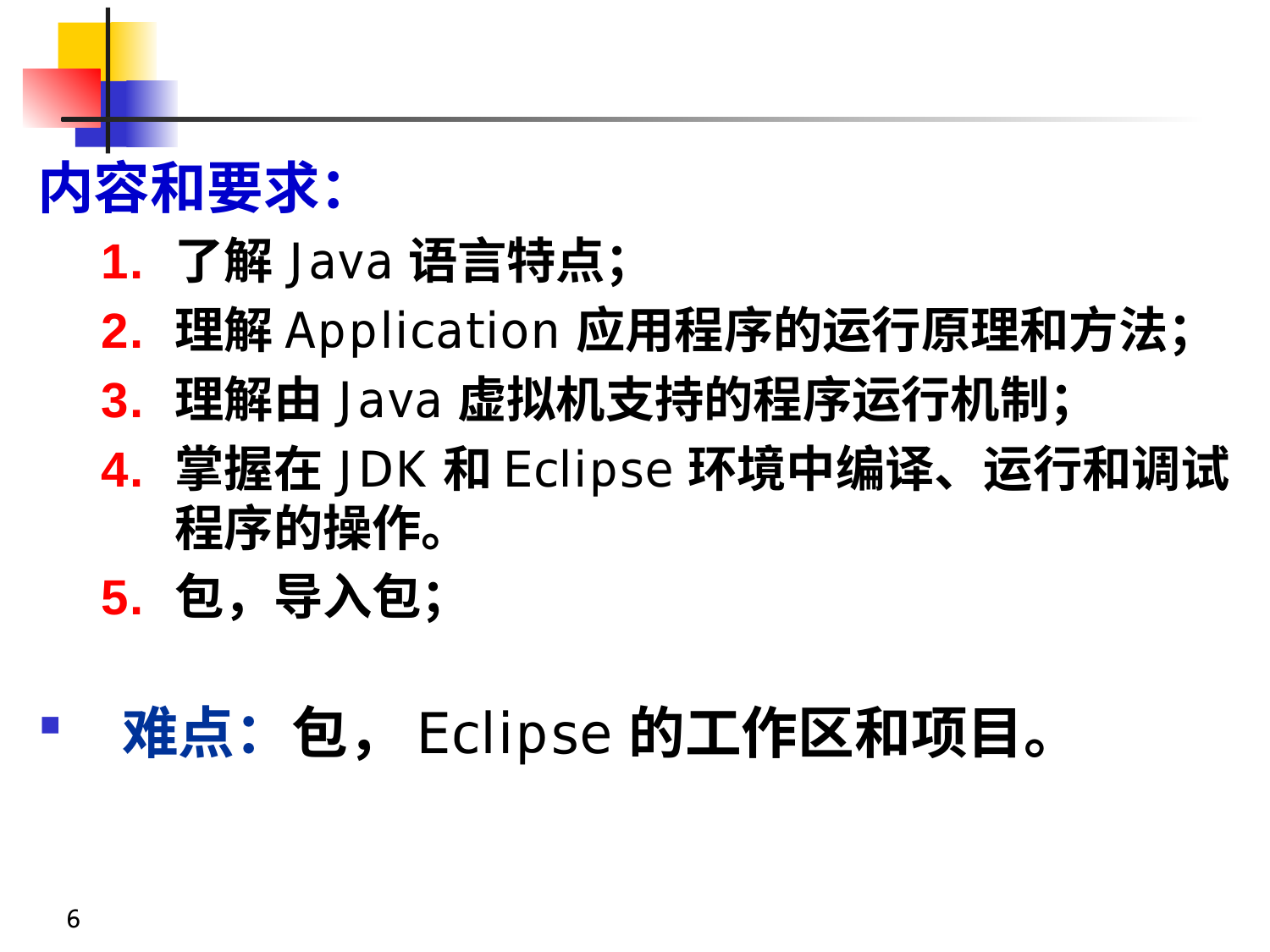

内容和要求：
了解Java语言特点；
理解Application应用程序的运行原理和方法；
理解由Java虚拟机支持的程序运行机制；
掌握在JDK和Eclipse环境中编译、运行和调试程序的操作。
包，导入包；

难点：包，Eclipse的工作区和项目。
6